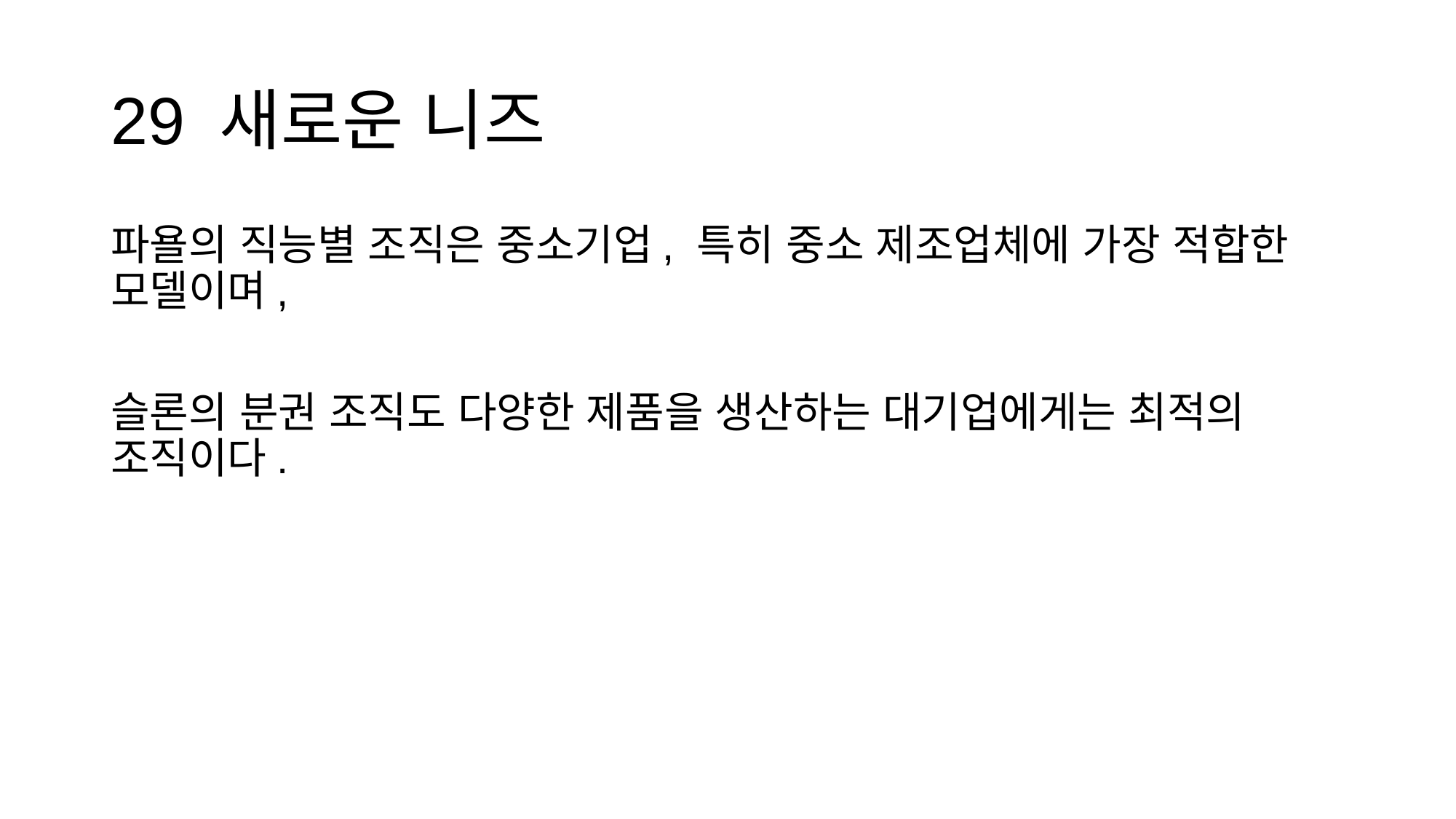

# 29 새로운 니즈
파욜의 직능별 조직은 중소기업, 특히 중소 제조업체에 가장 적합한 모델이며,

슬론의 분권 조직도 다양한 제품을 생산하는 대기업에게는 최적의 조직이다.